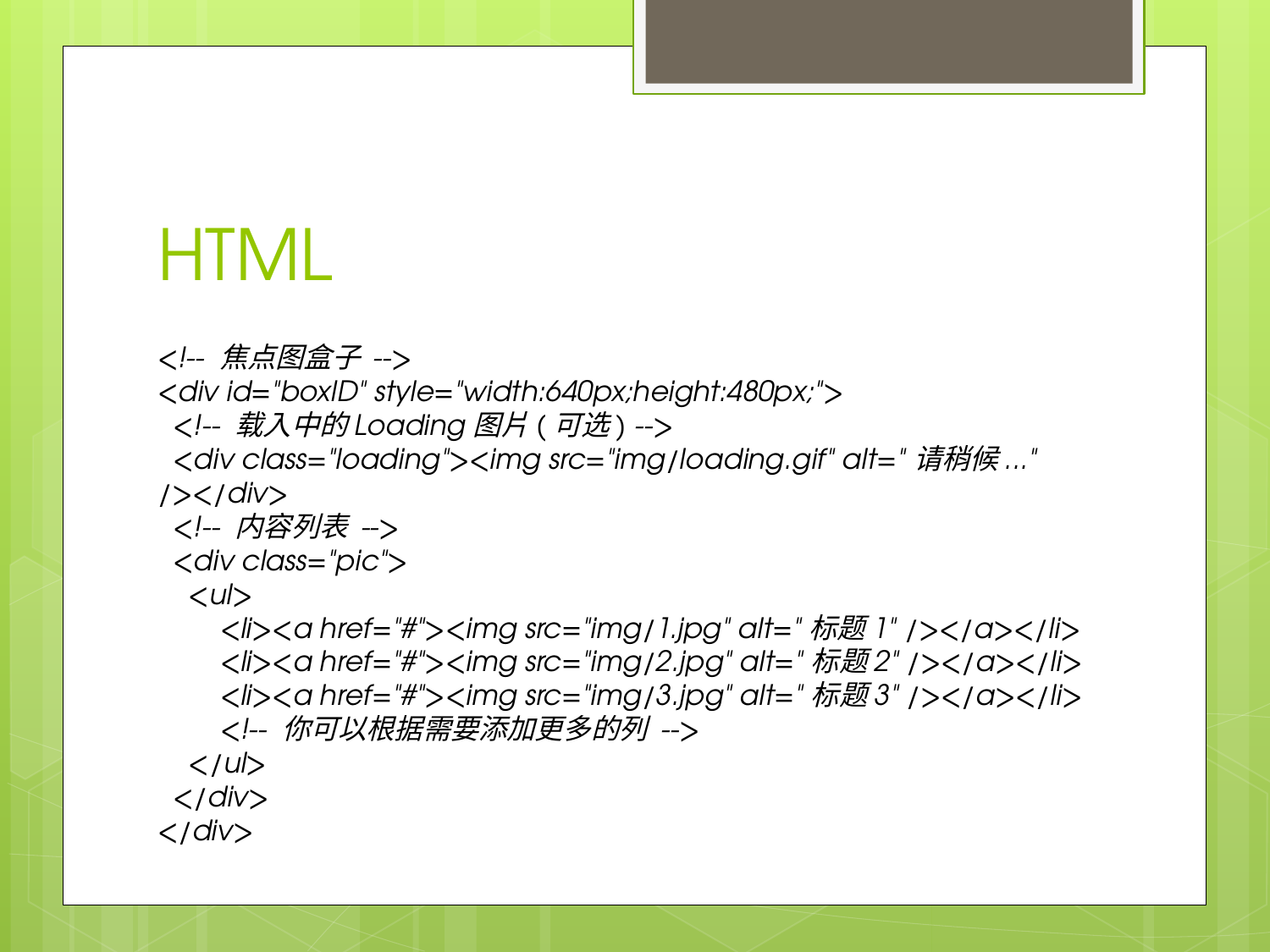

# HTML
<!-- 焦点图盒子 -->
<div id="boxID" style="width:640px;height:480px;">
  <!-- 载入中的Loading图片(可选) -->
  <div class="loading"><img src="img/loading.gif" alt="请稍候..." /></div>
  <!-- 内容列表 -->
  <div class="pic">
    <ul>
        <li><a href="#"><img src="img/1.jpg" alt="标题1" /></a></li>
        <li><a href="#"><img src="img/2.jpg" alt="标题2" /></a></li>
        <li><a href="#"><img src="img/3.jpg" alt="标题3" /></a></li>
        <!-- 你可以根据需要添加更多的列 -->
    </ul>
  </div>
</div>